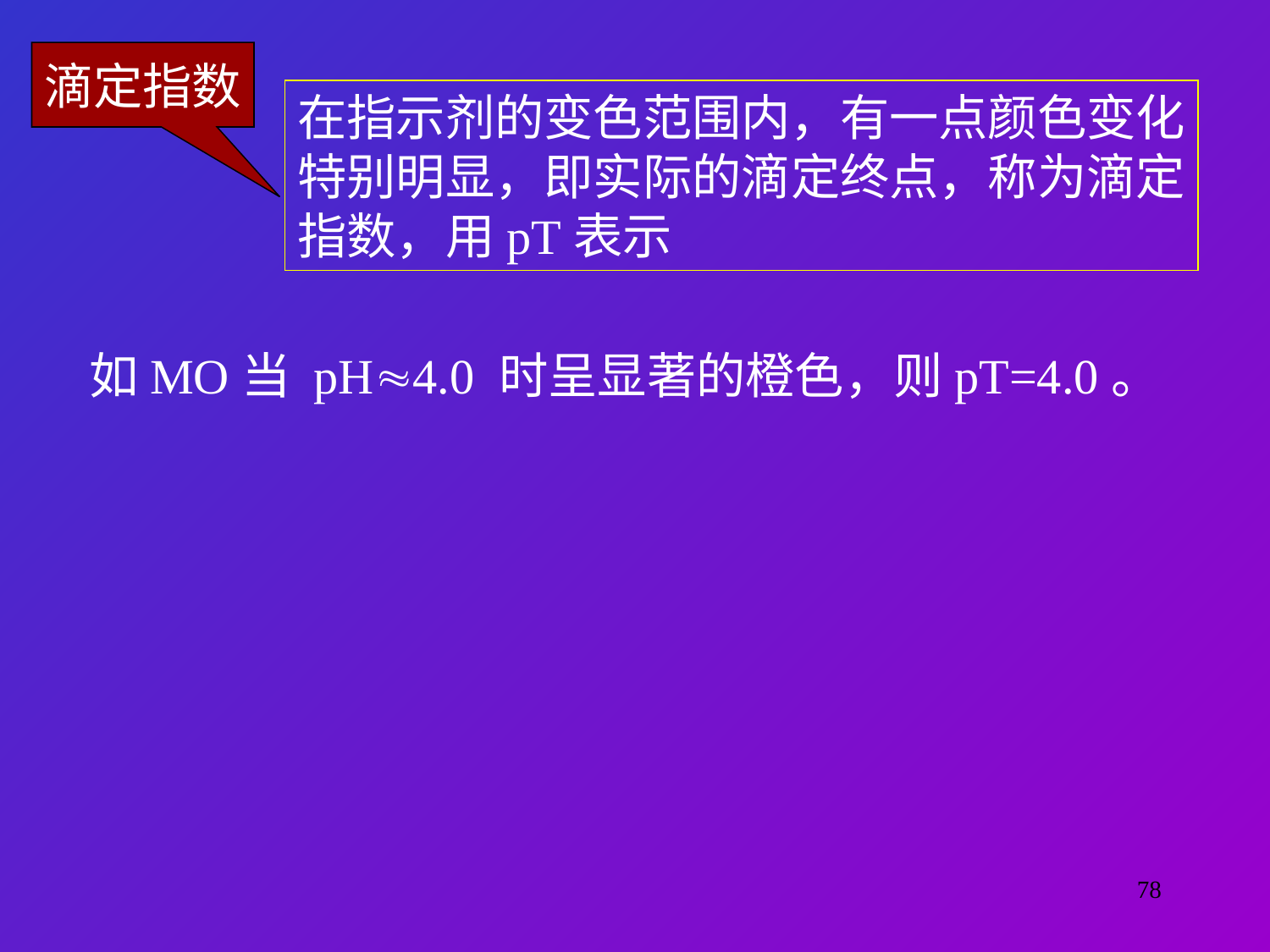

滴定指数
在指示剂的变色范围内，有一点颜色变化
特别明显，即实际的滴定终点，称为滴定
指数，用pT表示
如MO当 pH≈4.0 时呈显著的橙色，则pT=4.0。
78